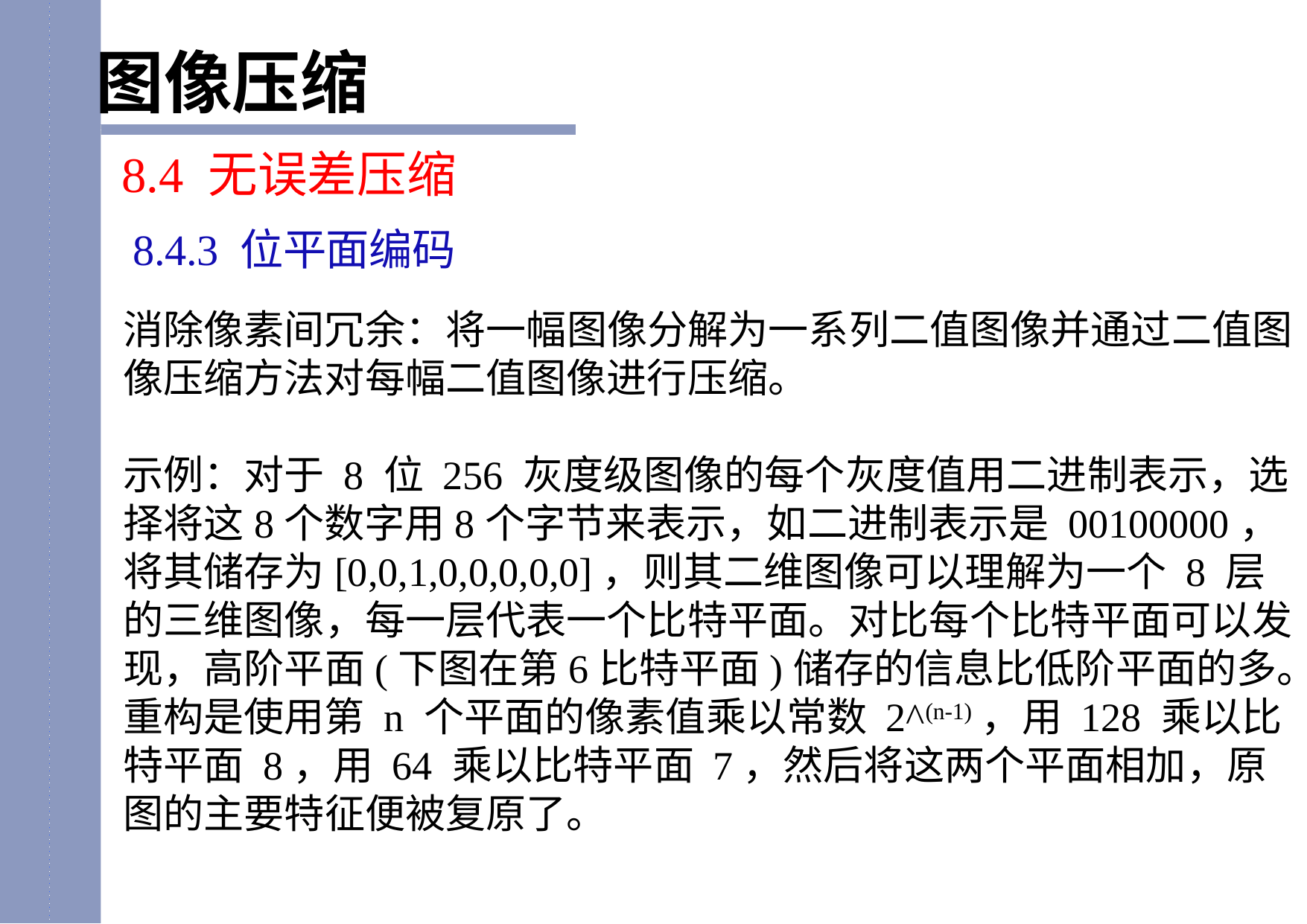

图像压缩

8.4 无误差压缩
8.4.3 位平面编码
消除像素间冗余：将一幅图像分解为一系列二值图像并通过二值图像压缩方法对每幅二值图像进行压缩。

示例：对于 8 位 256 灰度级图像的每个灰度值用二进制表示，选择将这8个数字用8个字节来表示，如二进制表示是 00100000，将其储存为[0,0,1,0,0,0,0,0]，则其二维图像可以理解为一个 8 层的三维图像，每一层代表一个比特平面。对比每个比特平面可以发现，高阶平面(下图在第6比特平面)储存的信息比低阶平面的多。重构是使用第 n 个平面的像素值乘以常数 2^(n-1)，用 128 乘以比特平面 8，用 64 乘以比特平面 7，然后将这两个平面相加，原图的主要特征便被复原了。